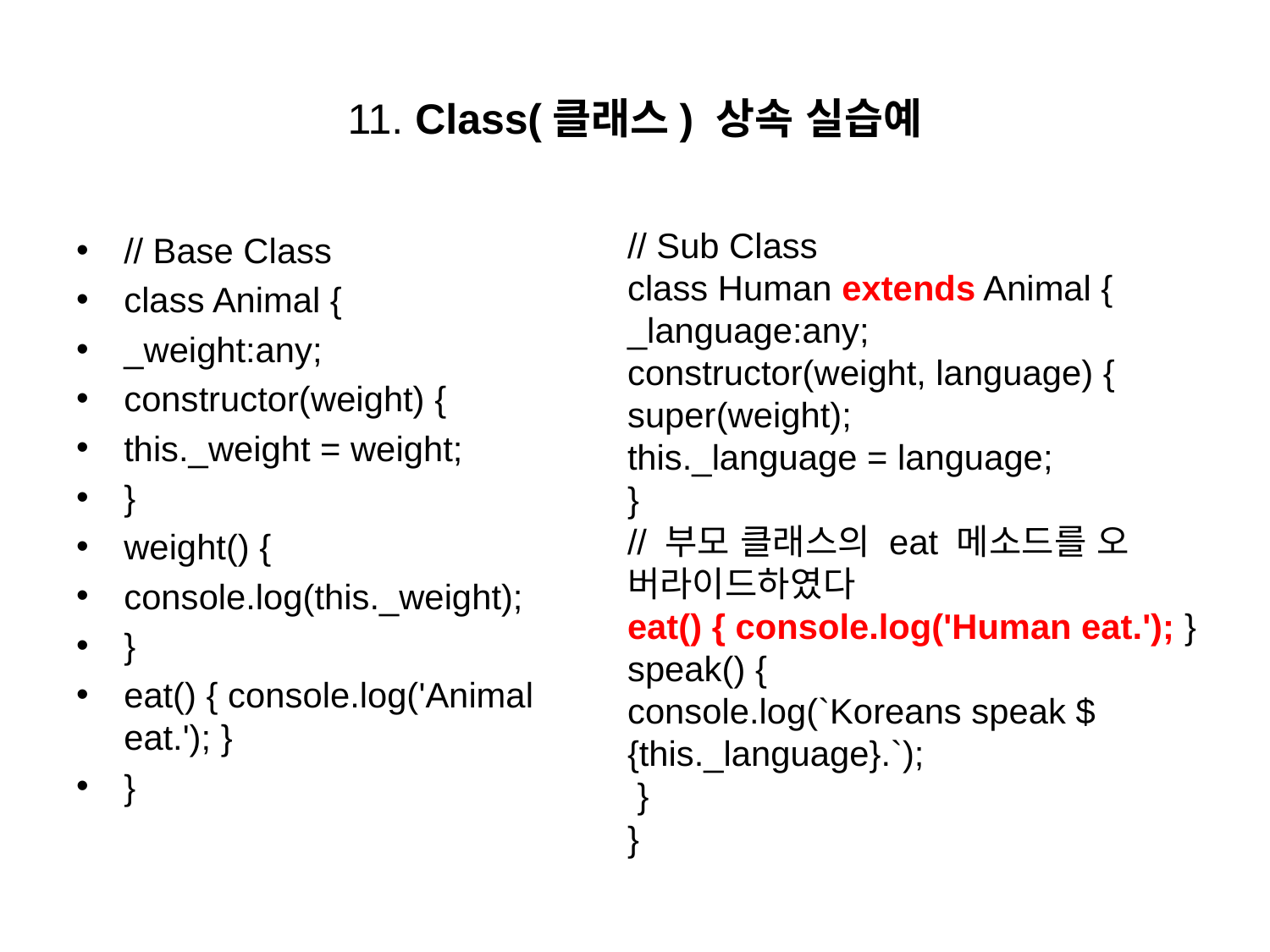

# 11. Class(클래스) 상속 실습예
// Sub Class
class Human extends Animal {
_language:any;
constructor(weight, language) {
super(weight);
this._language = language;
}
// 부모 클래스의 eat 메소드를 오 버라이드하였다
eat() { console.log('Human eat.'); }
speak() {
console.log(`Koreans speak ${this._language}.`);
 }
}

// Base Class
class Animal {
_weight:any;
constructor(weight) {
this._weight = weight;
}
weight() {
console.log(this._weight);
}
eat() { console.log('Animal eat.'); }
}